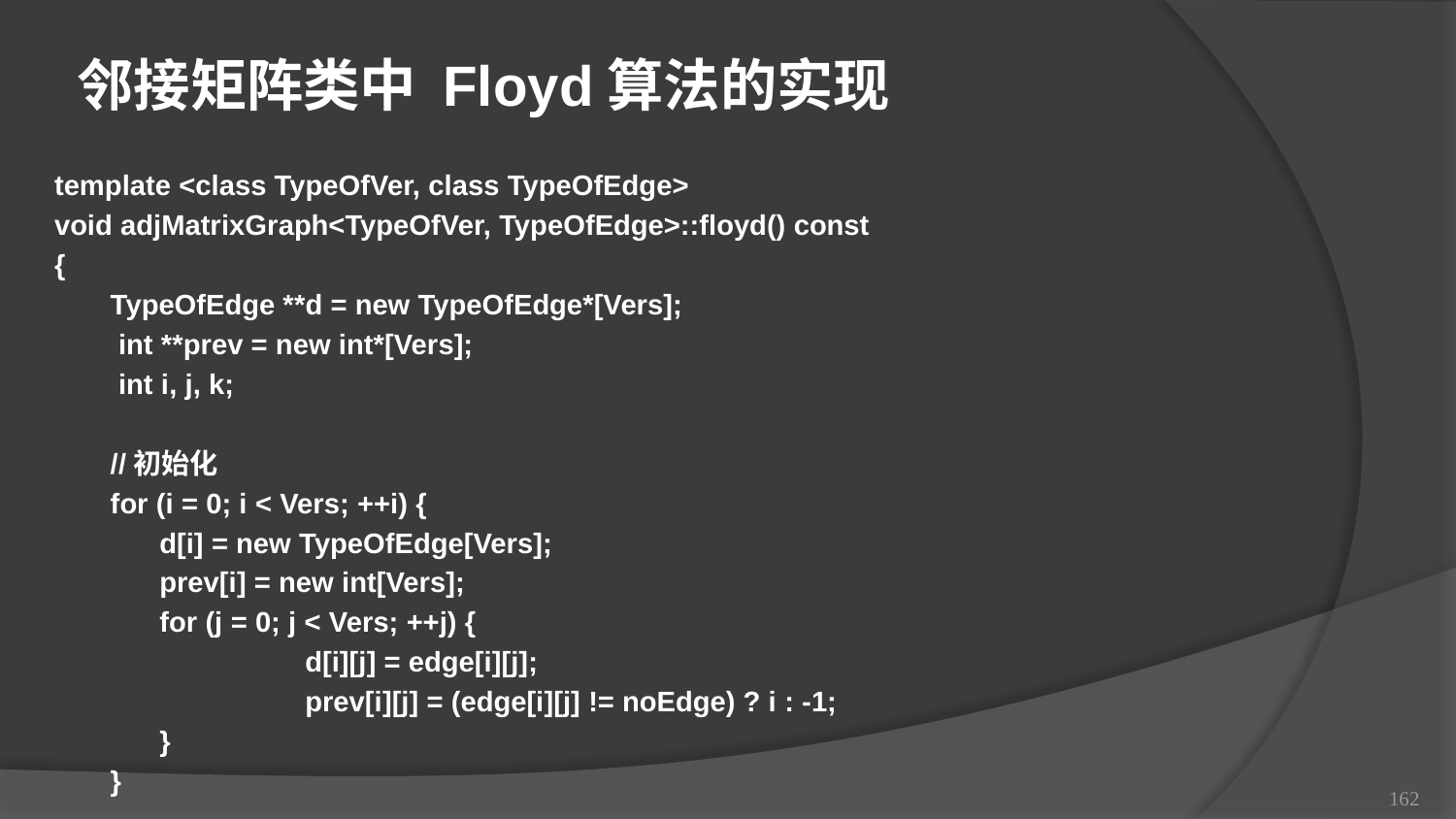

邻接矩阵类中 Floyd算法的实现
template <class TypeOfVer, class TypeOfEdge>
void adjMatrixGraph<TypeOfVer, TypeOfEdge>::floyd() const
{
       TypeOfEdge **d = new TypeOfEdge*[Vers];
        int **prev = new int*[Vers];
        int i, j, k;

       //初始化
       for (i = 0; i < Vers; ++i) {
	 d[i] = new TypeOfEdge[Vers];
	 prev[i] = new int[Vers];
	 for (j = 0; j < Vers; ++j) {
		 d[i][j] = edge[i][j];
		 prev[i][j] = (edge[i][j] != noEdge) ? i : -1;
	 }
       }
162